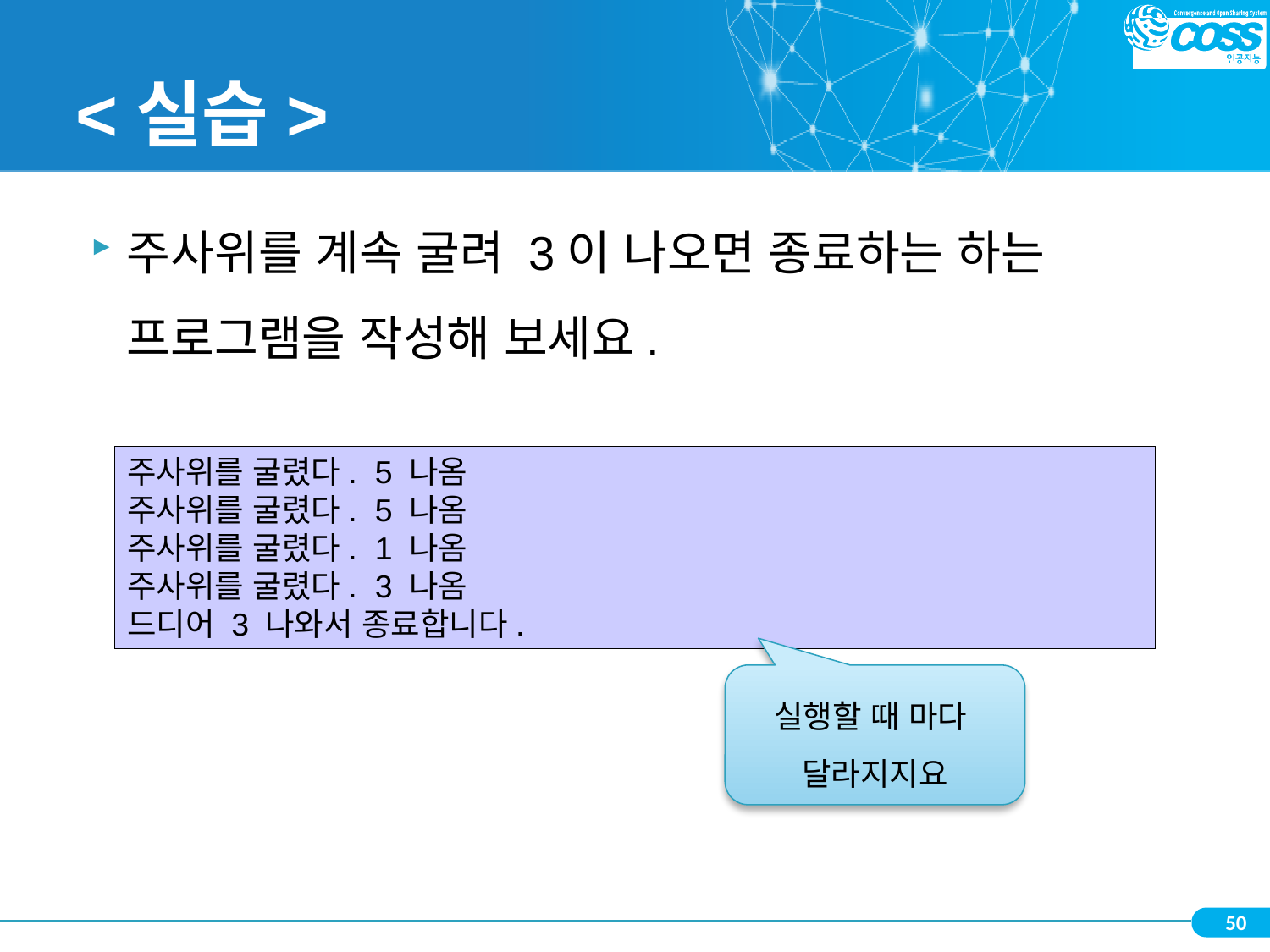

# <실습>
주사위를 계속 굴려 3이 나오면 종료하는 하는 프로그램을 작성해 보세요.
주사위를 굴렸다.  5 나옴
주사위를 굴렸다.  5 나옴
주사위를 굴렸다.  1 나옴
주사위를 굴렸다.  3 나옴
드디어 3 나와서 종료합니다.
실행할 때 마다
달라지지요